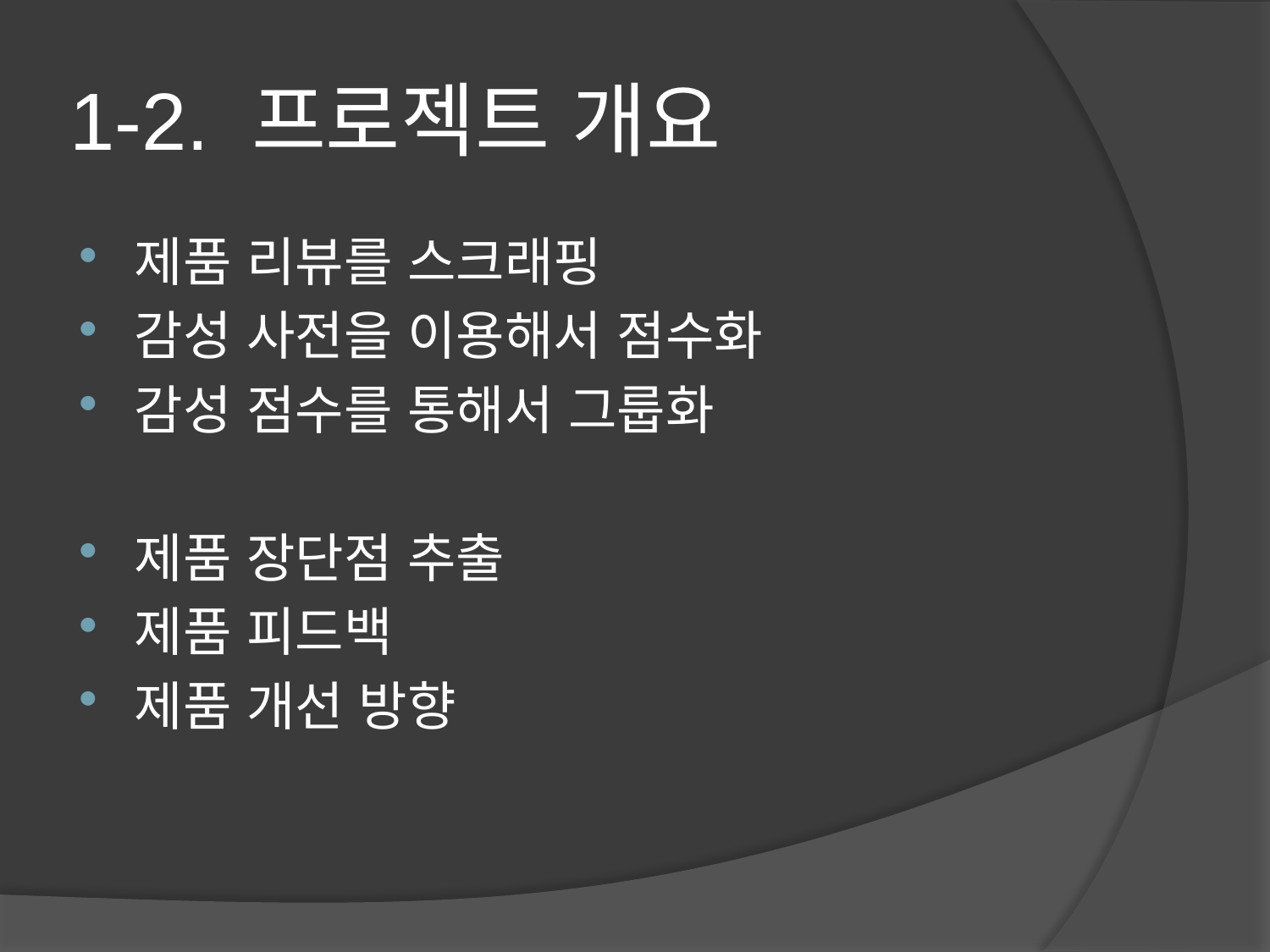

# 1-2. 프로젝트 개요
제품 리뷰를 스크래핑
감성 사전을 이용해서 점수화
감성 점수를 통해서 그룹화

제품 장단점 추출
제품 피드백
제품 개선 방향